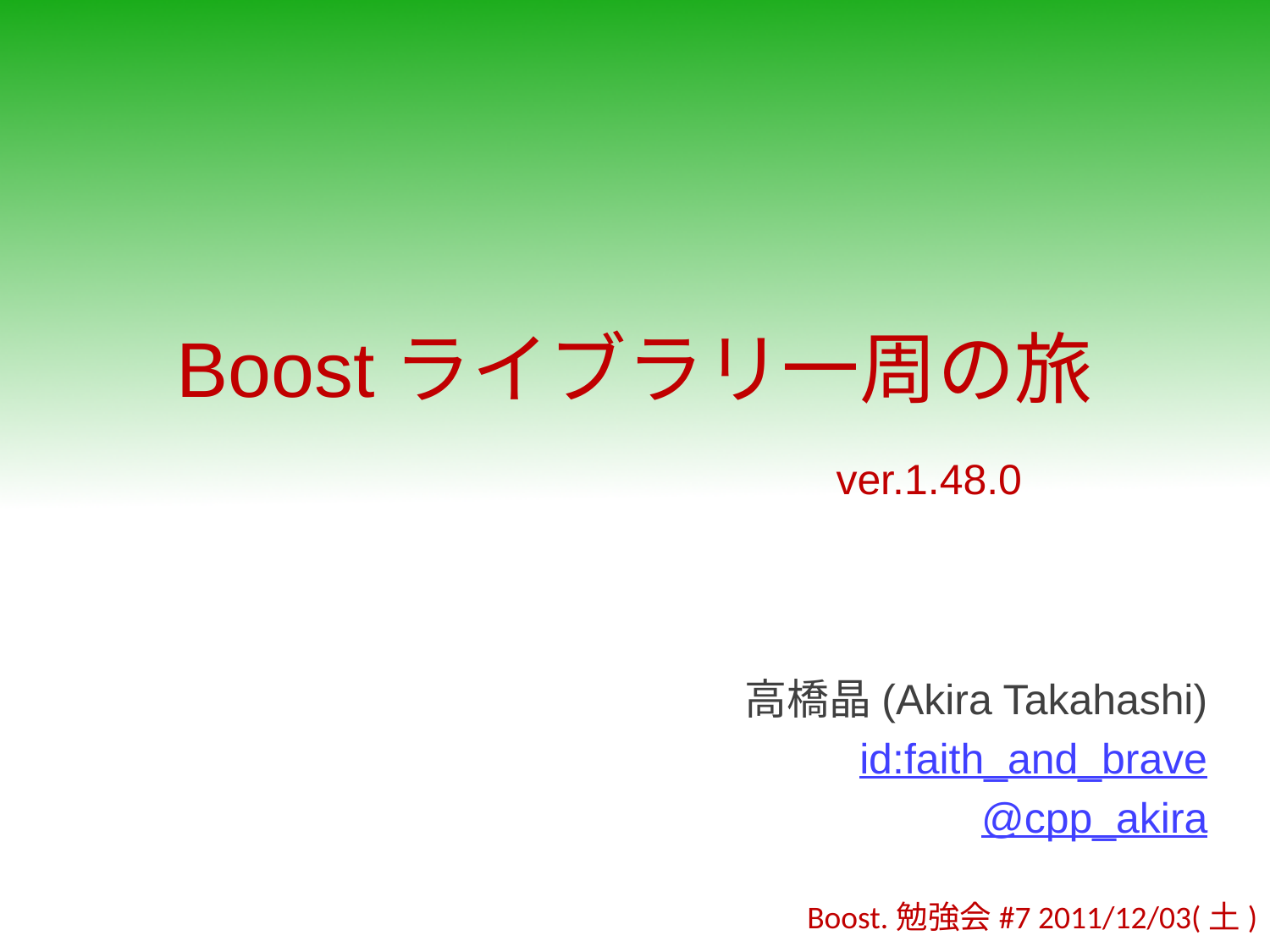

# Boostライブラリ一周の旅
ver.1.48.0
高橋晶(Akira Takahashi)
id:faith_and_brave
@cpp_akira
Boost.勉強会#7 2011/12/03(土)